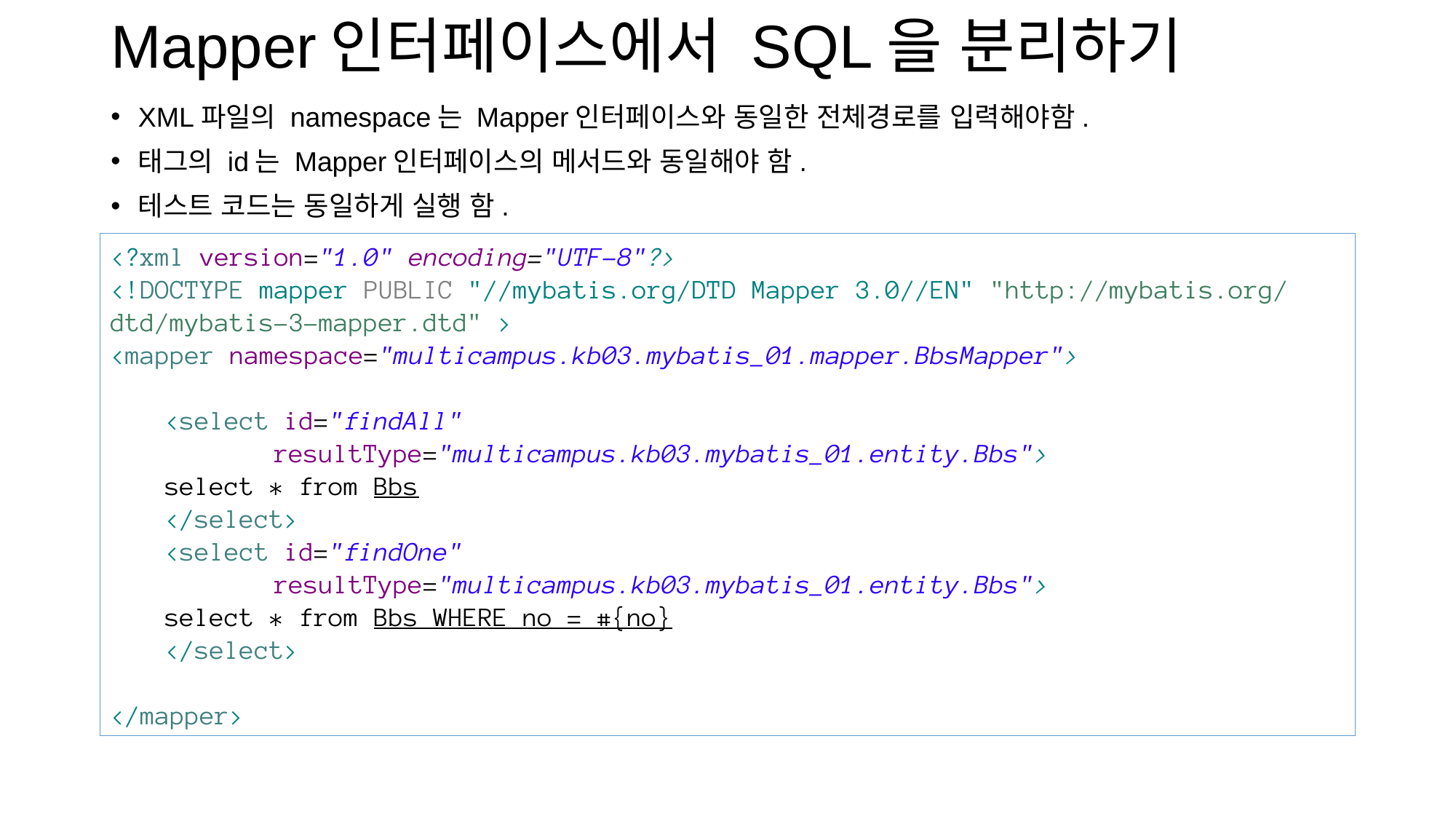

# Mapper인터페이스에서 SQL을 분리하기
XML파일의 namespace는 Mapper인터페이스와 동일한 전체경로를 입력해야함.
태그의 id는 Mapper인터페이스의 메서드와 동일해야 함.
테스트 코드는 동일하게 실행 함.
<?xml version="1.0" encoding="UTF-8"?>
<!DOCTYPE mapper PUBLIC "//mybatis.org/DTD Mapper 3.0//EN" "http://mybatis.org/dtd/mybatis-3-mapper.dtd" >
<mapper namespace="multicampus.kb03.mybatis_01.mapper.BbsMapper">

<select id="findAll"
	resultType="multicampus.kb03.mybatis_01.entity.Bbs">
select * from Bbs
</select>
<select id="findOne"
	resultType="multicampus.kb03.mybatis_01.entity.Bbs">
select * from Bbs WHERE no = #{no}
</select>

</mapper>